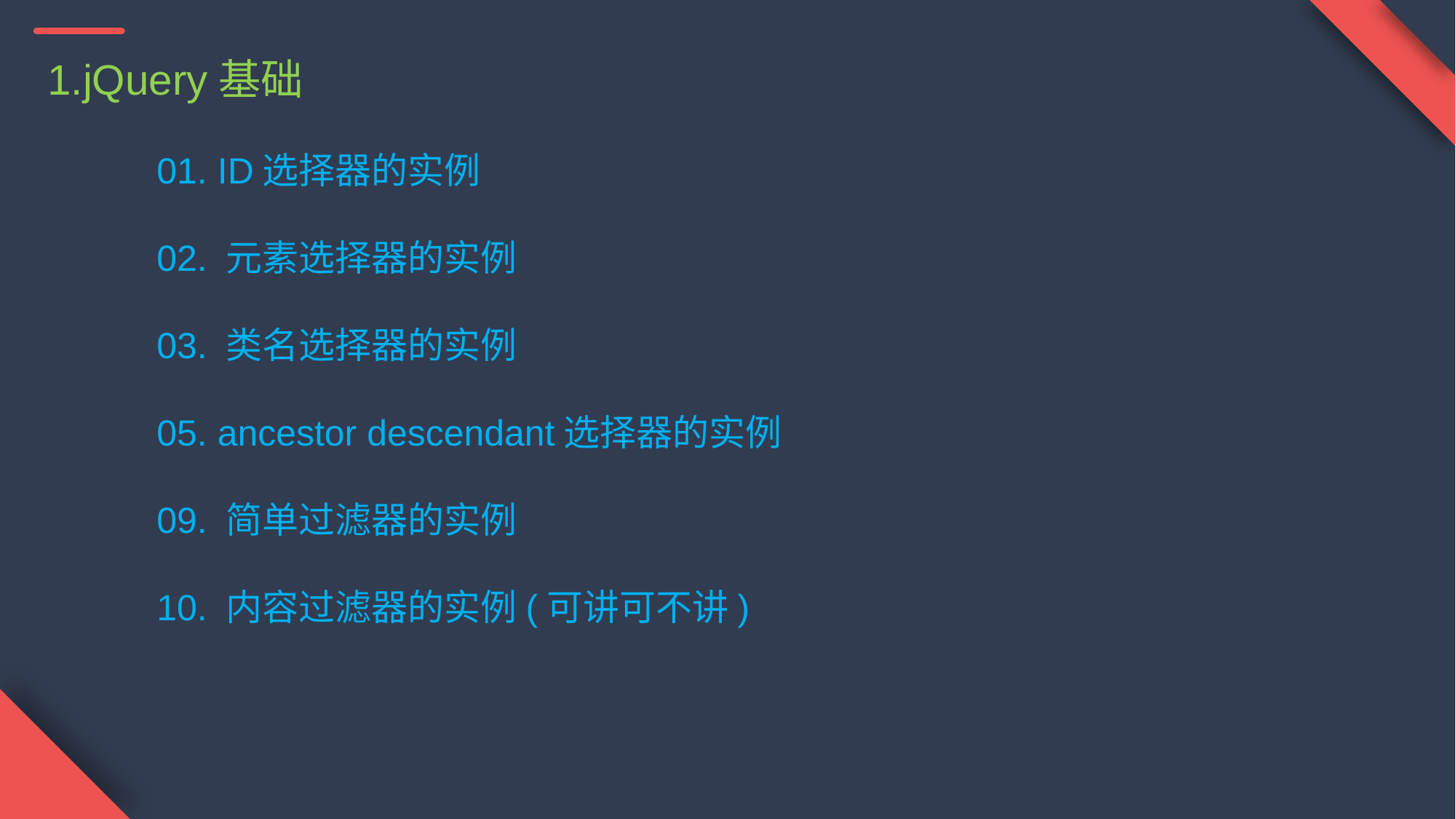

1.jQuery基础

	01. ID选择器的实例

	02. 元素选择器的实例

	03. 类名选择器的实例

	05. ancestor descendant选择器的实例

	09. 简单过滤器的实例

	10. 内容过滤器的实例(可讲可不讲)